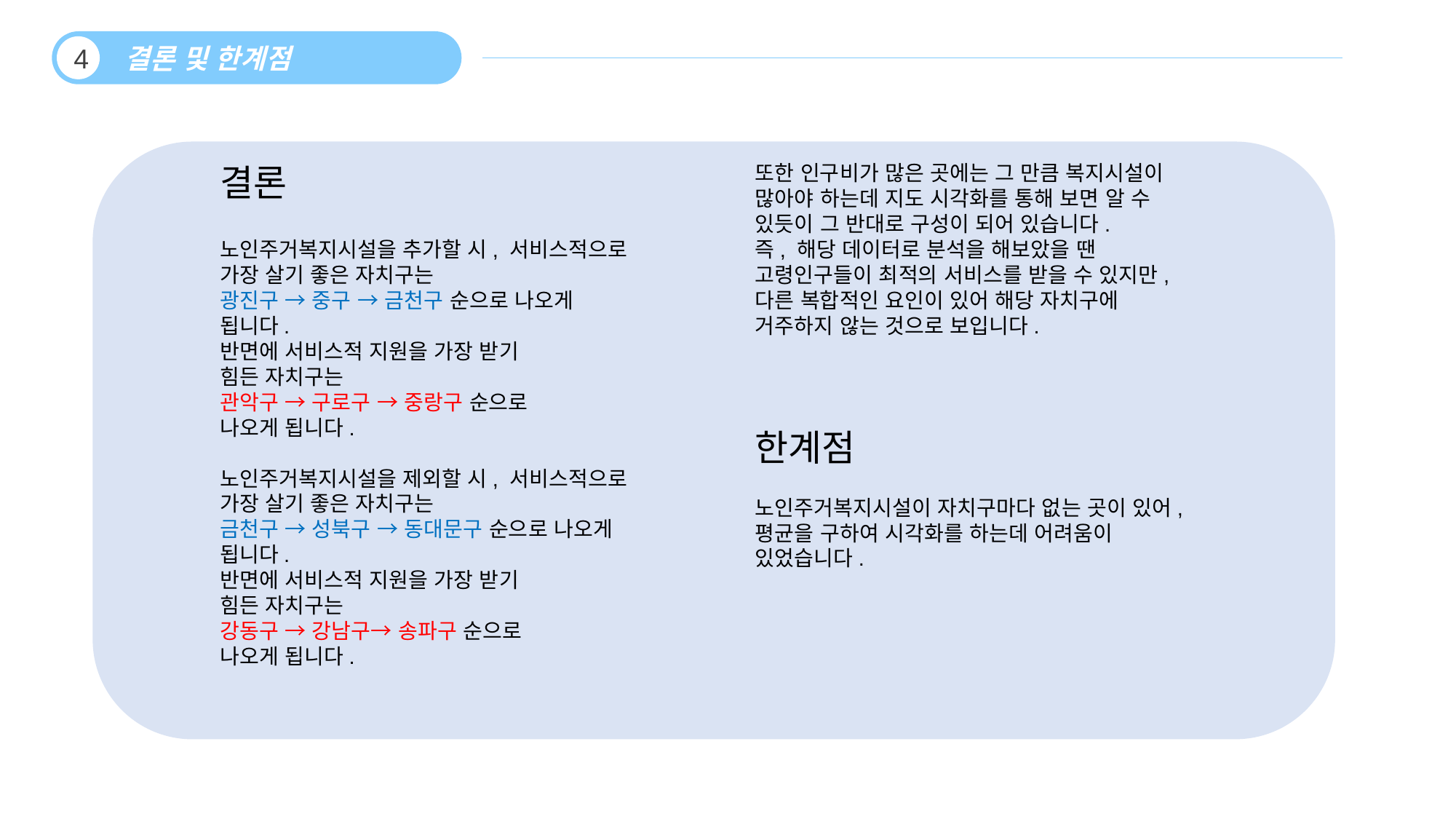

결론 및 한계점
4

결론

노인주거복지시설을 추가할 시, 서비스적으로 가장 살기 좋은 자치구는
광진구 → 중구 → 금천구 순으로 나오게
됩니다.
반면에 서비스적 지원을 가장 받기
힘든 자치구는
관악구 → 구로구 → 중랑구 순으로
나오게 됩니다.

노인주거복지시설을 제외할 시, 서비스적으로 가장 살기 좋은 자치구는
금천구 → 성북구 → 동대문구 순으로 나오게 됩니다.
반면에 서비스적 지원을 가장 받기
힘든 자치구는
강동구 → 강남구→ 송파구 순으로
나오게 됩니다.

또한 인구비가 많은 곳에는 그 만큼 복지시설이
많아야 하는데 지도 시각화를 통해 보면 알 수 있듯이 그 반대로 구성이 되어 있습니다.
즉, 해당 데이터로 분석을 해보았을 땐 고령인구들이 최적의 서비스를 받을 수 있지만,
다른 복합적인 요인이 있어 해당 자치구에
거주하지 않는 것으로 보입니다.

한계점

노인주거복지시설이 자치구마다 없는 곳이 있어, 평균을 구하여 시각화를 하는데 어려움이 있었습니다.